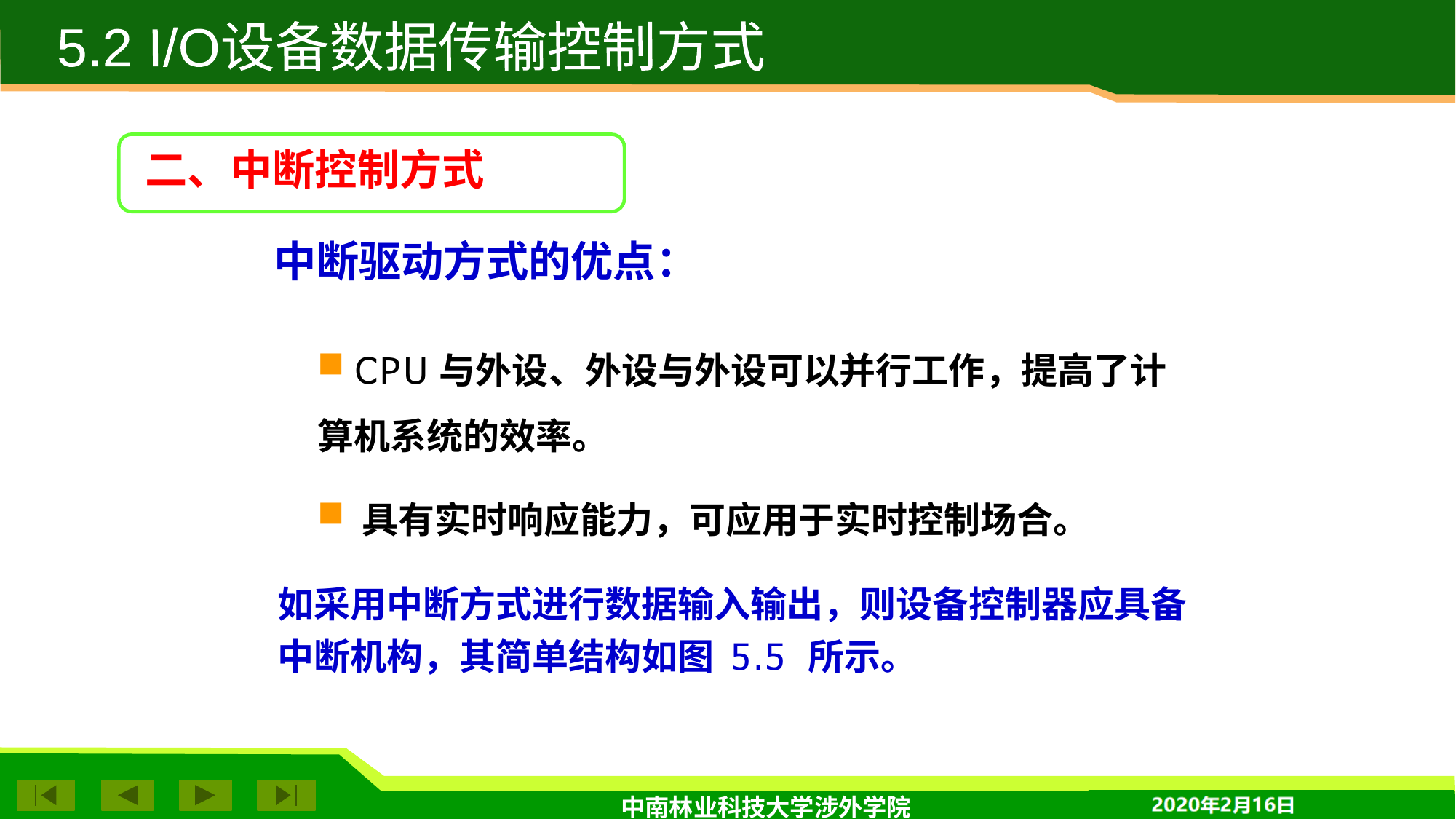

5.2 I/O设备数据传输控制方式

二、中断控制方式
中断驱动方式的优点：
 CPU与外设、外设与外设可以并行工作，提高了计算机系统的效率。
 具有实时响应能力，可应用于实时控制场合。

如采用中断方式进行数据输入输出，则设备控制器应具备中断机构，其简单结构如图 5.5 所示。